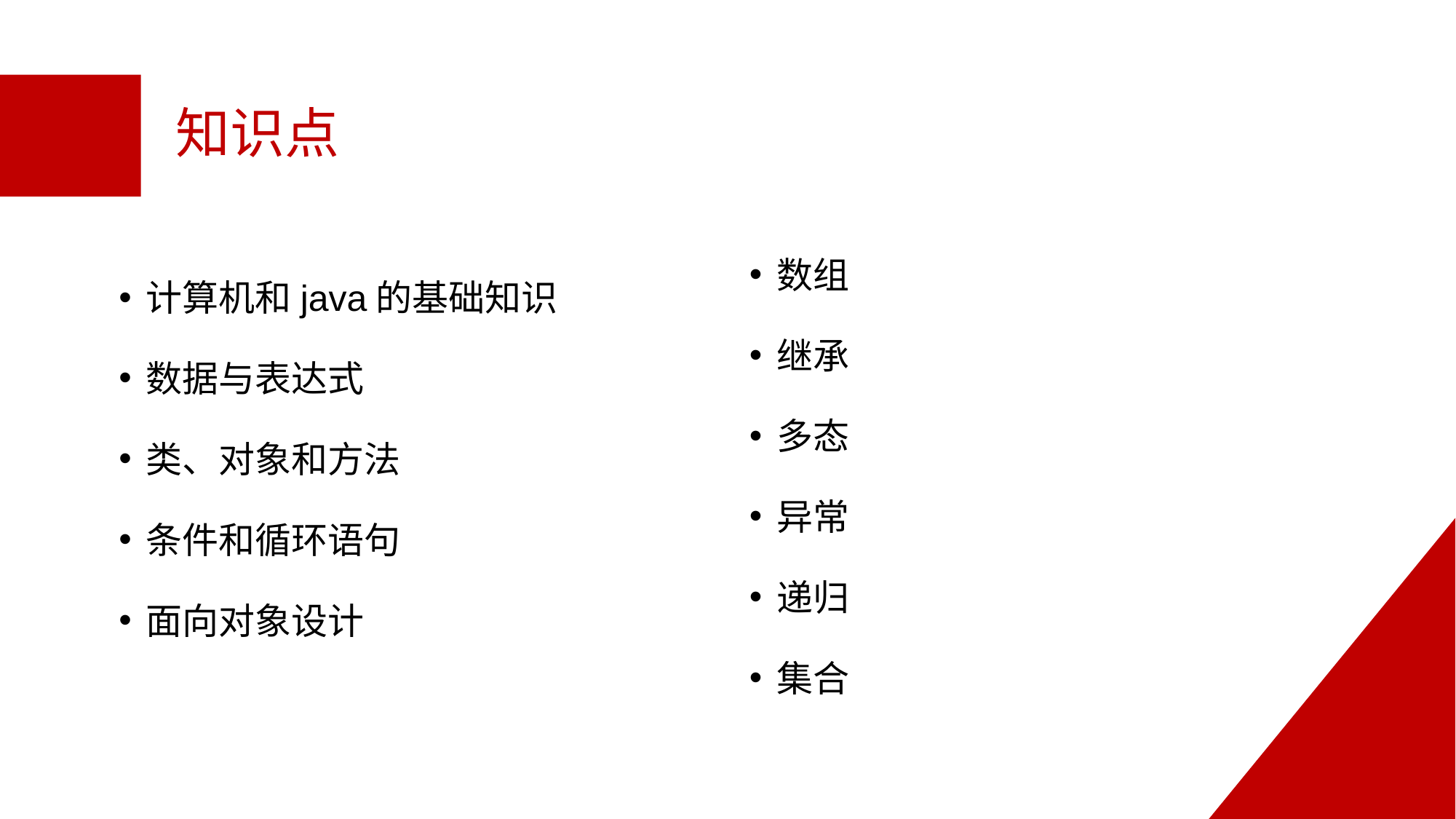

# 知识点
数组
继承
多态
异常
递归
集合
计算机和java的基础知识
数据与表达式
类、对象和方法
条件和循环语句
面向对象设计